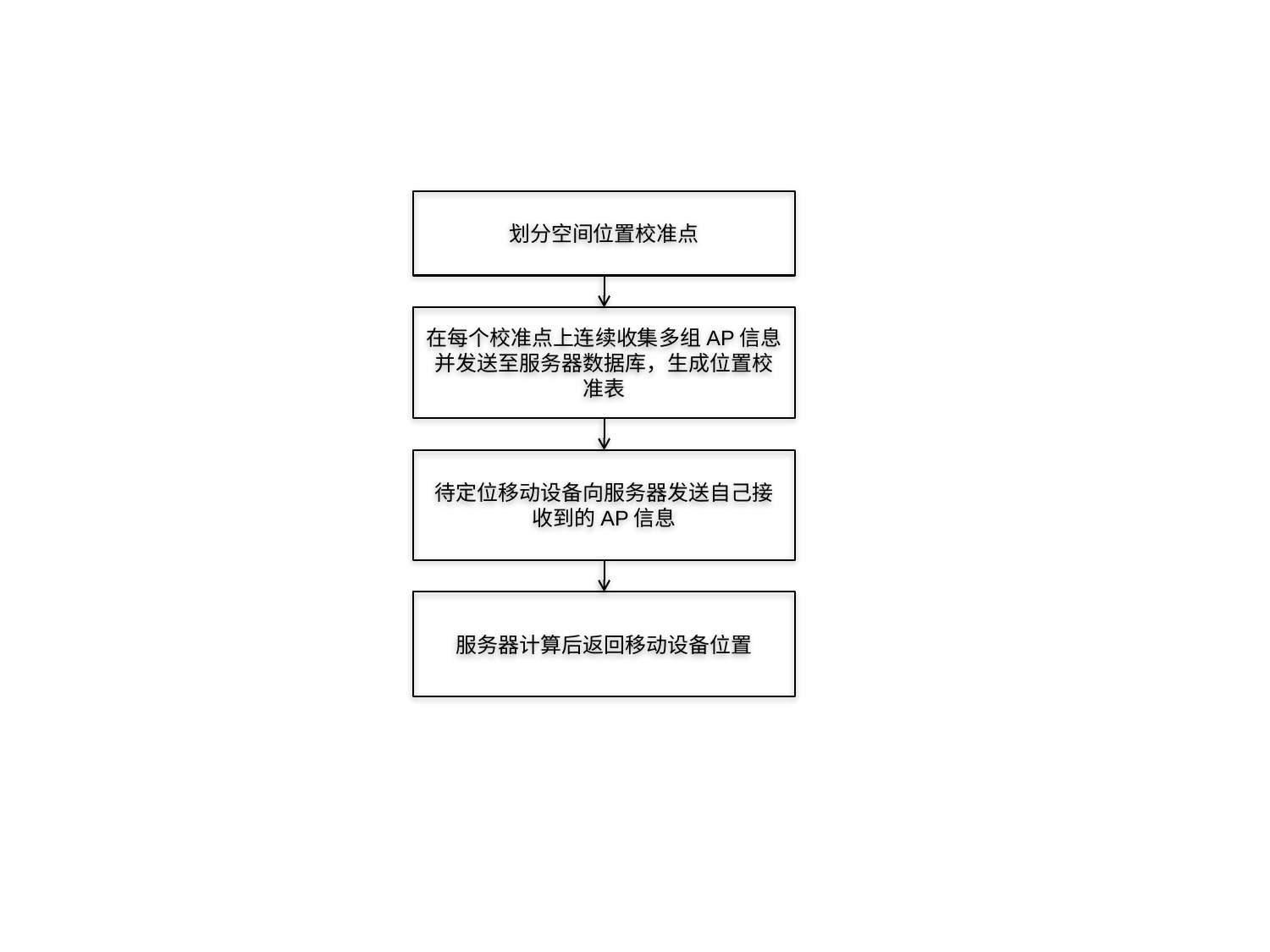

划分空间位置校准点
在每个校准点上连续收集多组AP信息并发送至服务器数据库，生成位置校准表
待定位移动设备向服务器发送自己接收到的AP信息
服务器计算后返回移动设备位置